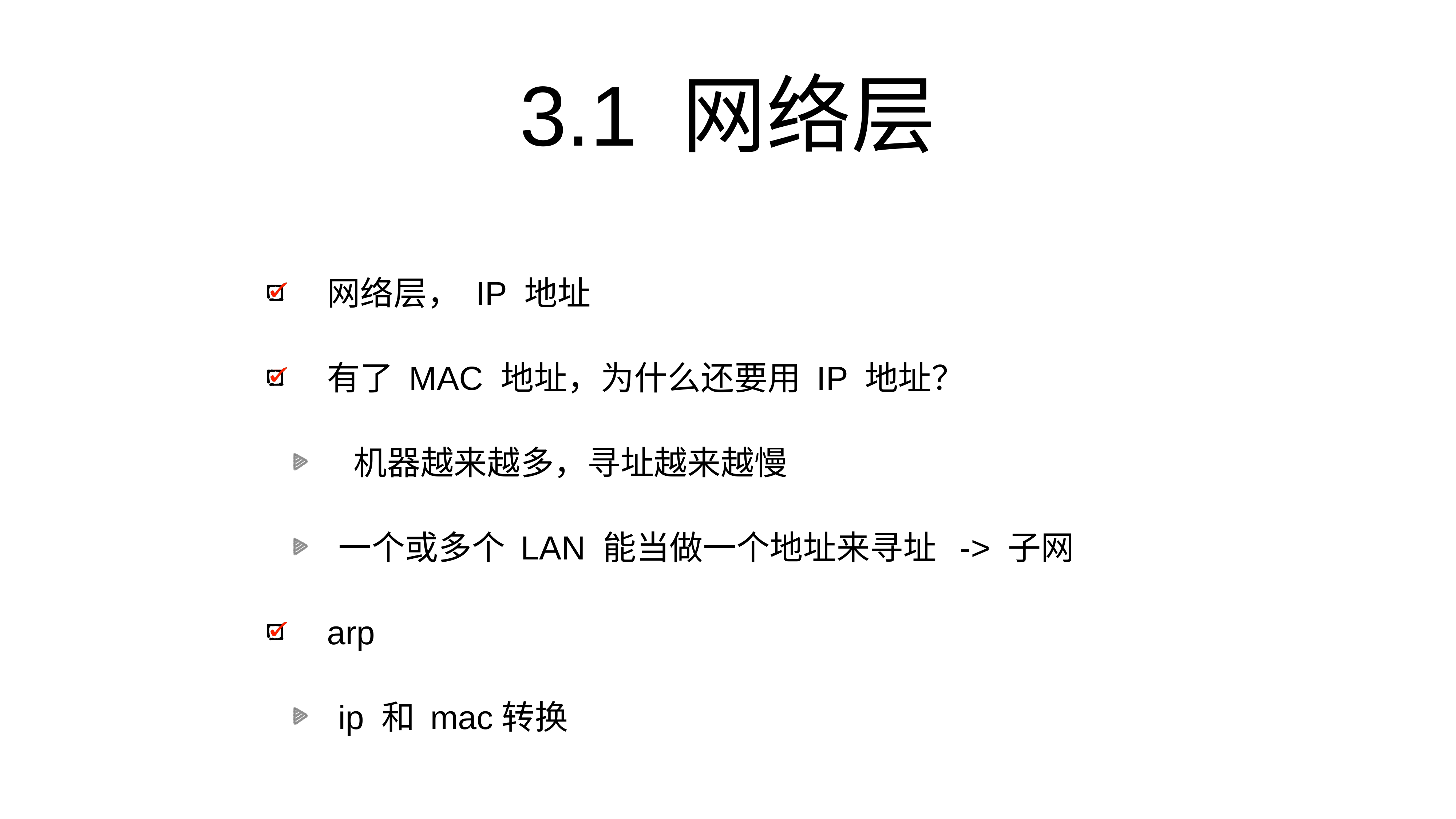

# 3.1 网络层
网络层， IP 地址
有了 MAC 地址，为什么还要用 IP 地址？
 机器越来越多，寻址越来越慢
一个或多个 LAN 能当做一个地址来寻址  -> 子网
arp
ip 和 mac转换